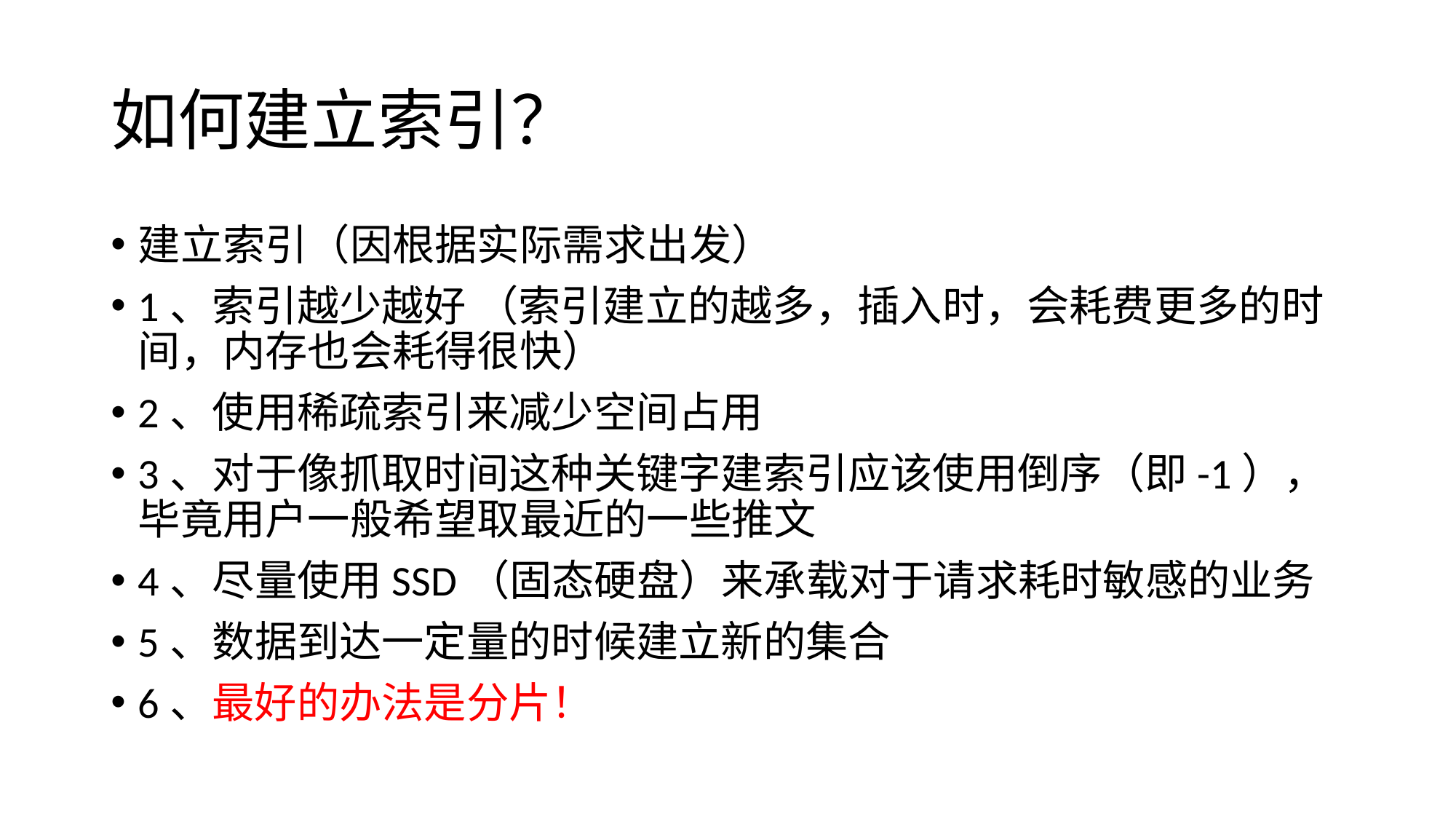

# 如何建立索引？
建立索引（因根据实际需求出发）
1、索引越少越好 （索引建立的越多，插入时，会耗费更多的时间，内存也会耗得很快）
2、使用稀疏索引来减少空间占用
3、对于像抓取时间这种关键字建索引应该使用倒序（即-1），毕竟用户一般希望取最近的一些推文
4、尽量使用SSD（固态硬盘）来承载对于请求耗时敏感的业务
5、数据到达一定量的时候建立新的集合
6、最好的办法是分片！